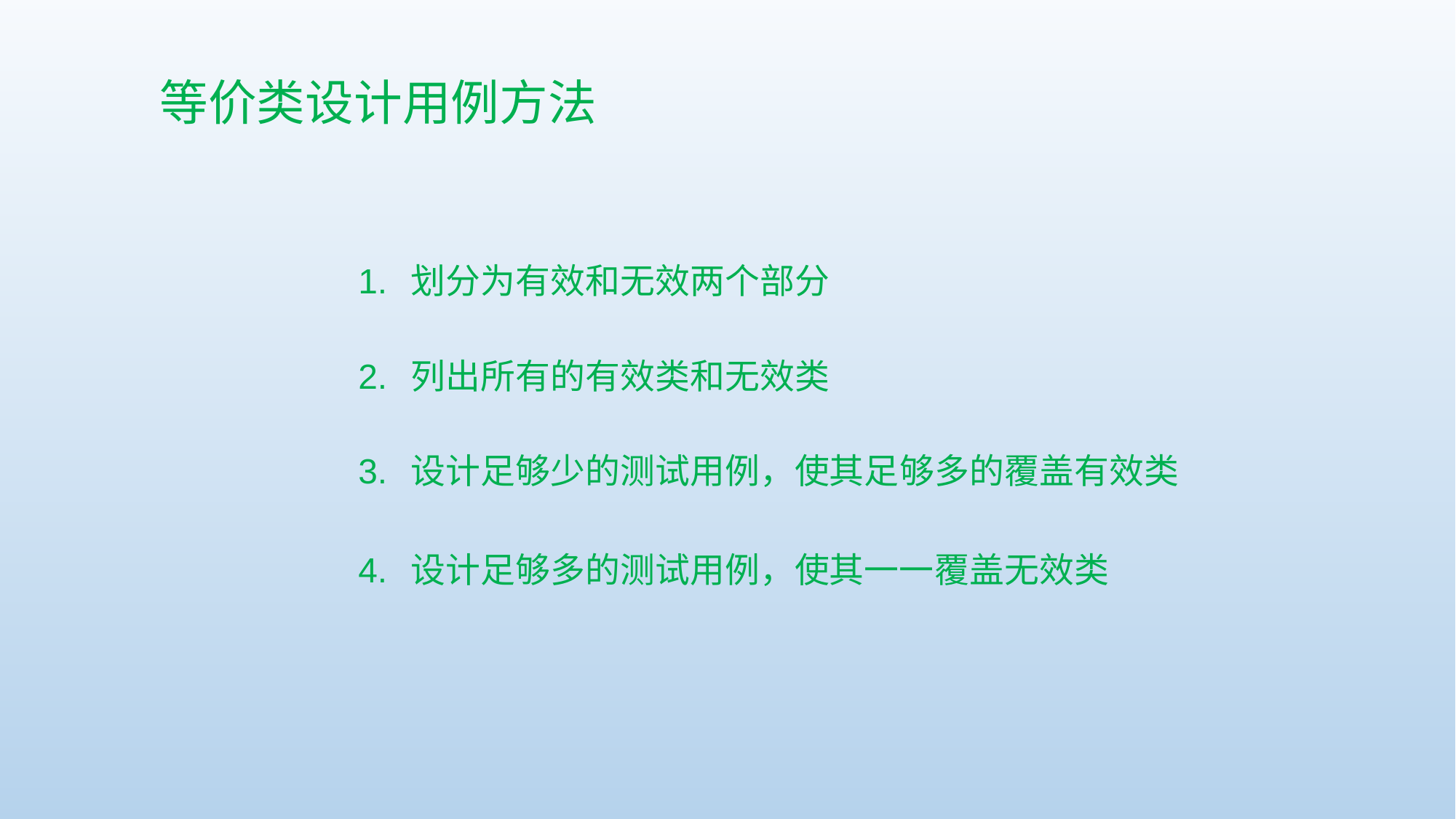

# 等价类设计用例方法
划分为有效和无效两个部分

列出所有的有效类和无效类

设计足够少的测试用例，使其足够多的覆盖有效类

设计足够多的测试用例，使其一一覆盖无效类